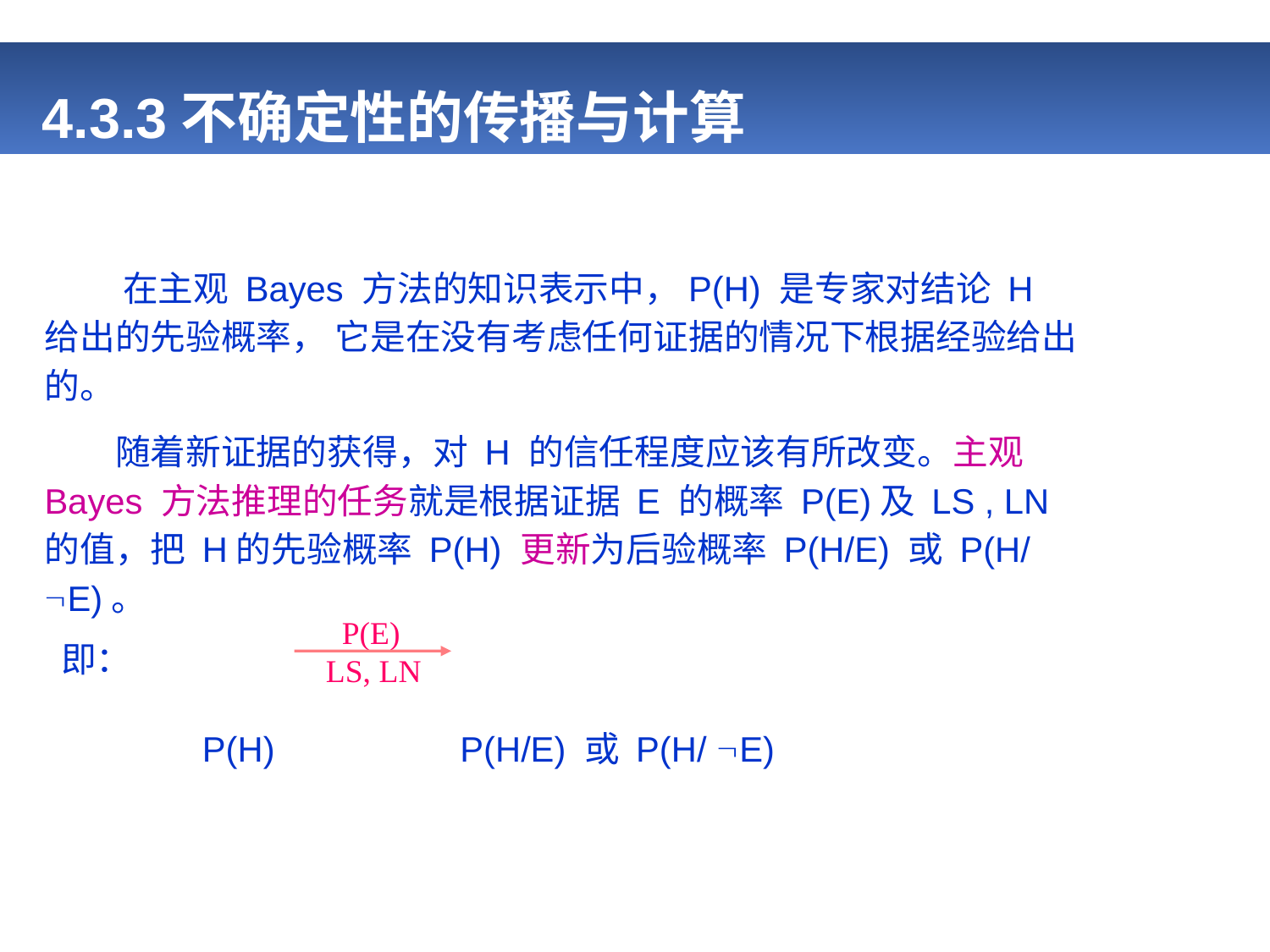

# 4.3.3不确定性的传播与计算
             在主观 Bayes 方法的知识表示中，P(H) 是专家对结论 H 给出的先验概率， 它是在没有考虑任何证据的情况下根据经验给出的。
            随着新证据的获得，对 H 的信任程度应该有所改变。主观 Bayes 方法推理的任务就是根据证据 E 的概率 P(E)及 LS , LN 的值，把 H的先验概率 P(H) 更新为后验概率 P(H/E) 或 P(H/ ¬E)。
    即：

                P(H)                   P(H/E) 或 P(H/ ¬E)

  P(E)
LS, LN